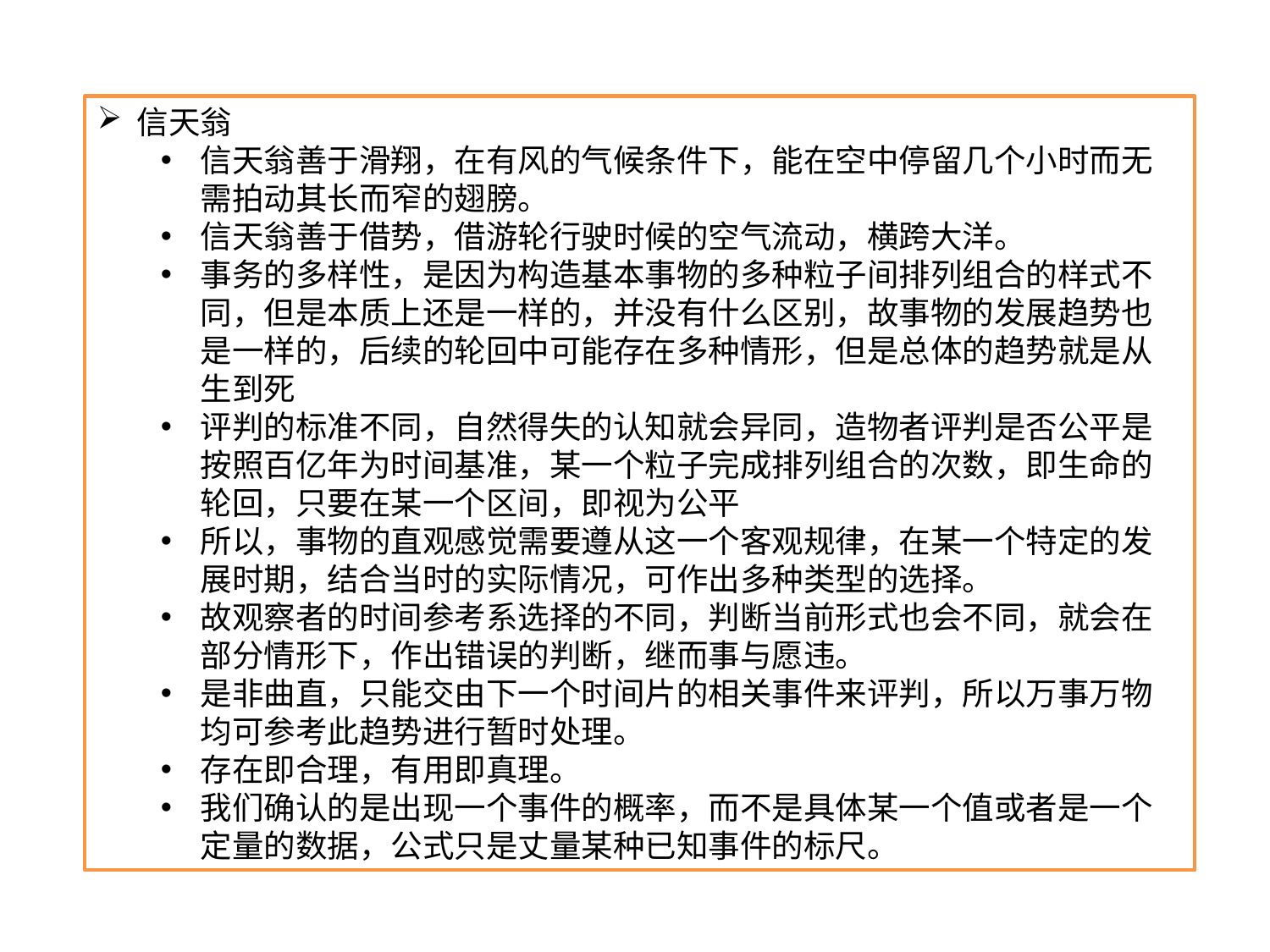

信天翁
信天翁善于滑翔，在有风的气候条件下，能在空中停留几个小时而无需拍动其长而窄的翅膀。
信天翁善于借势，借游轮行驶时候的空气流动，横跨大洋。
事务的多样性，是因为构造基本事物的多种粒子间排列组合的样式不同，但是本质上还是一样的，并没有什么区别，故事物的发展趋势也是一样的，后续的轮回中可能存在多种情形，但是总体的趋势就是从生到死
评判的标准不同，自然得失的认知就会异同，造物者评判是否公平是按照百亿年为时间基准，某一个粒子完成排列组合的次数，即生命的轮回，只要在某一个区间，即视为公平
所以，事物的直观感觉需要遵从这一个客观规律，在某一个特定的发展时期，结合当时的实际情况，可作出多种类型的选择。
故观察者的时间参考系选择的不同，判断当前形式也会不同，就会在部分情形下，作出错误的判断，继而事与愿违。
是非曲直，只能交由下一个时间片的相关事件来评判，所以万事万物均可参考此趋势进行暂时处理。
存在即合理，有用即真理。
我们确认的是出现一个事件的概率，而不是具体某一个值或者是一个定量的数据，公式只是丈量某种已知事件的标尺。